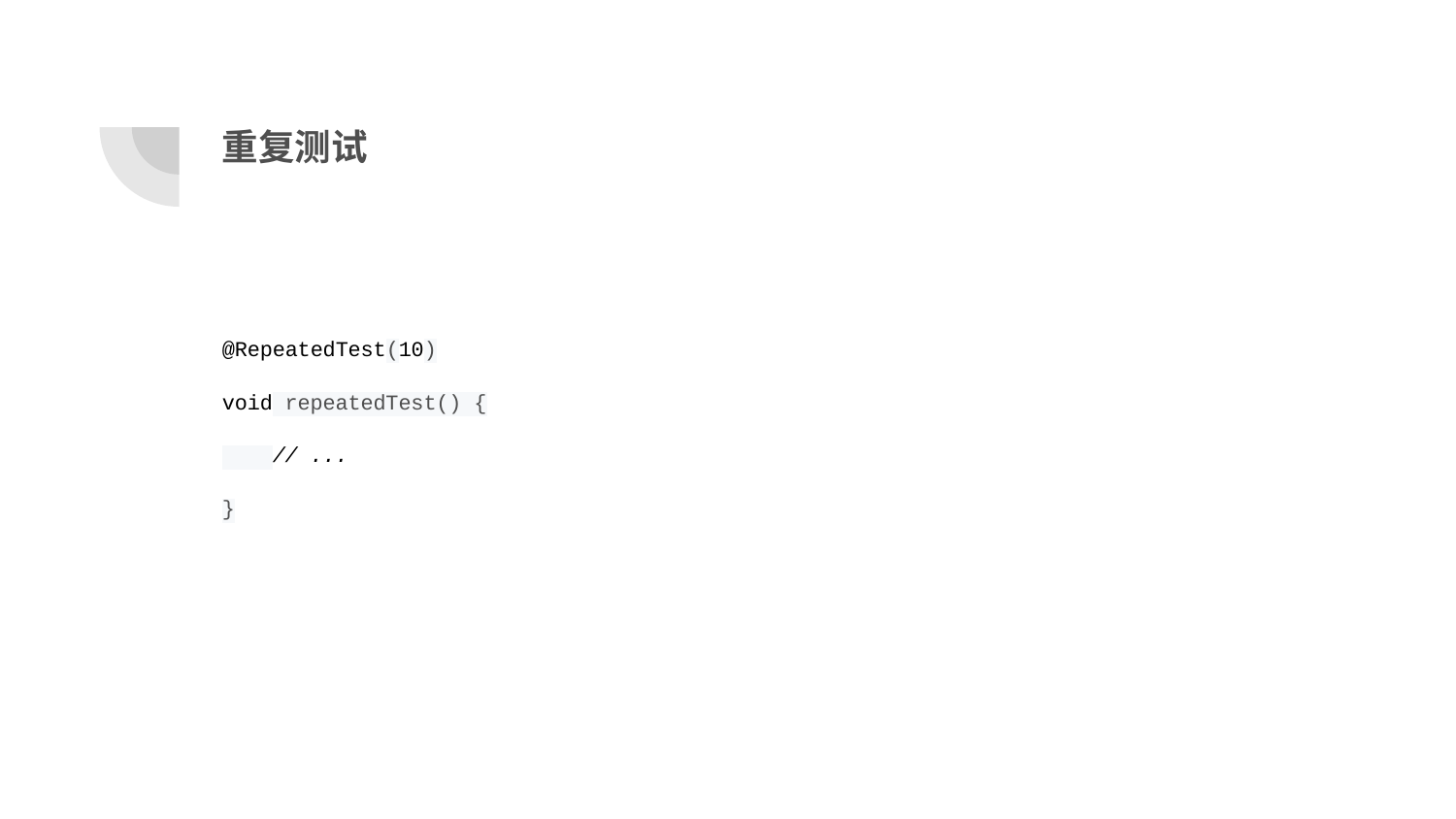

# 重复测试
@RepeatedTest(10)
void repeatedTest() {
    // ...
}